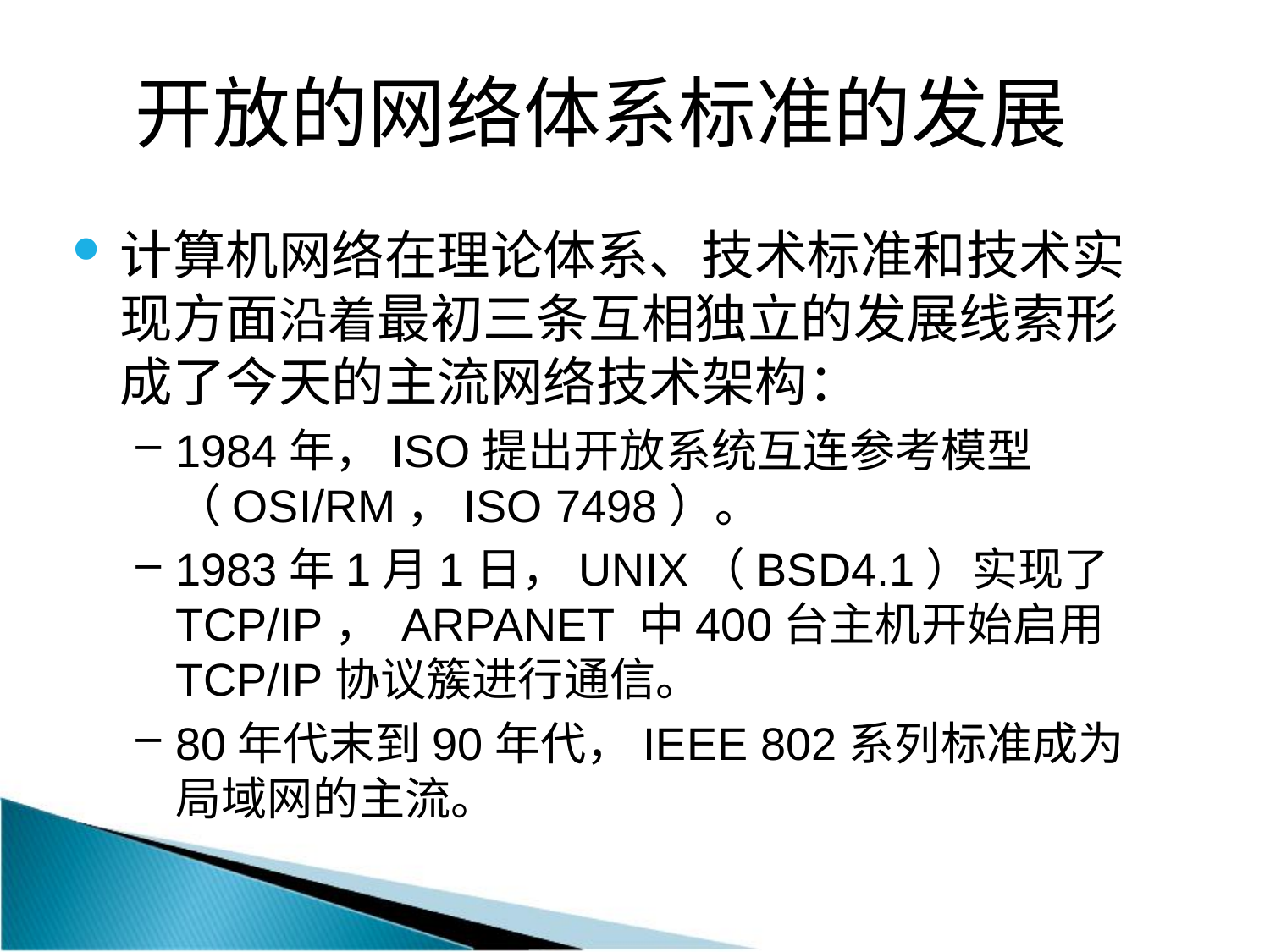

开放的网络体系标准的发展
计算机网络在理论体系、技术标准和技术实现方面沿着最初三条互相独立的发展线索形成了今天的主流网络技术架构：
1984年，ISO提出开放系统互连参考模型（OSI/RM，ISO 7498）。
1983年1月1日，UNIX（BSD4.1）实现了TCP/IP， ARPANET 中400台主机开始启用TCP/IP协议簇进行通信。
80年代末到90年代，IEEE 802系列标准成为局域网的主流。